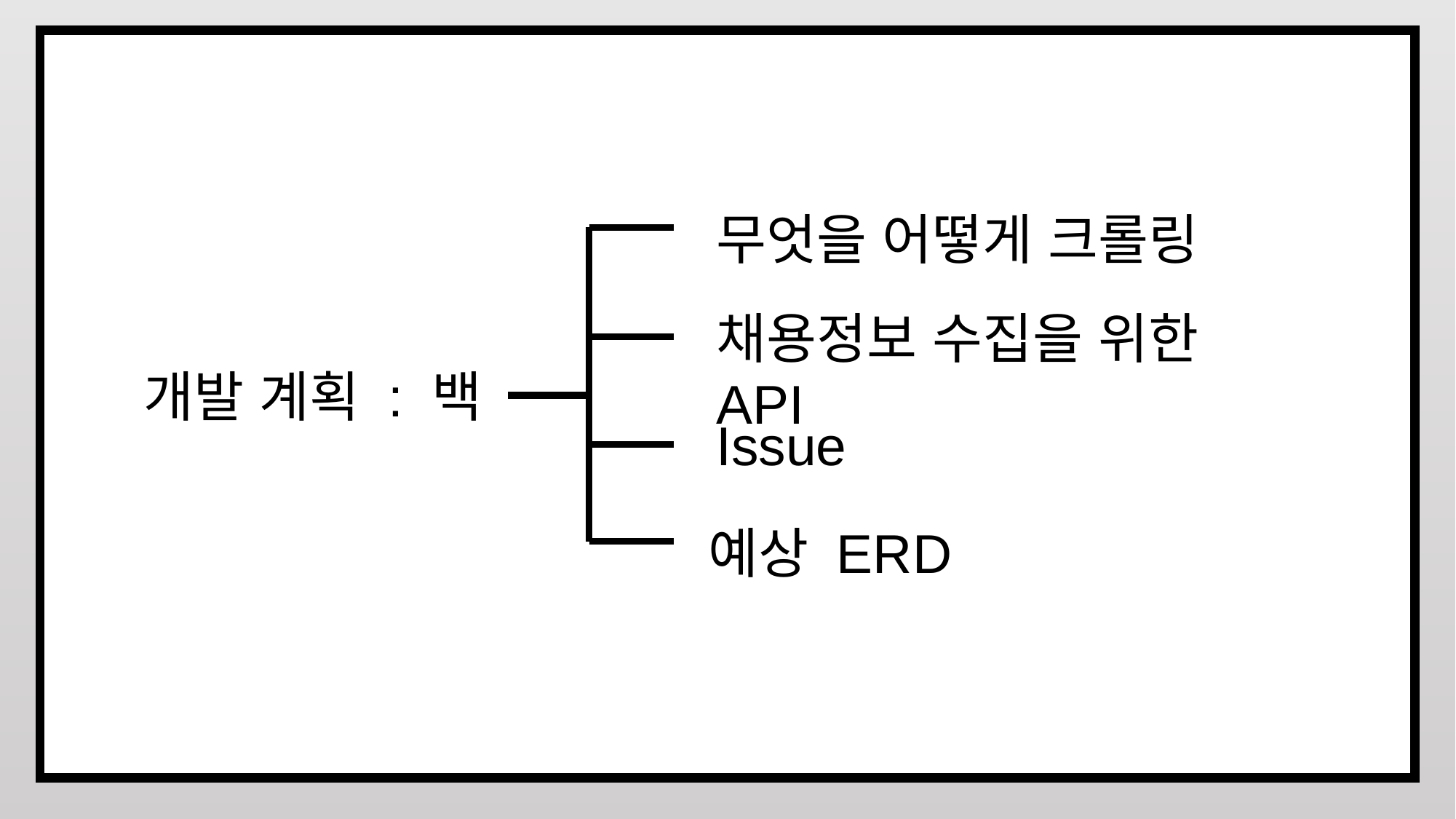

무엇을 어떻게 크롤링
예상 ERD
채용정보 수집을 위한 API
개발 계획 : 백
Issue